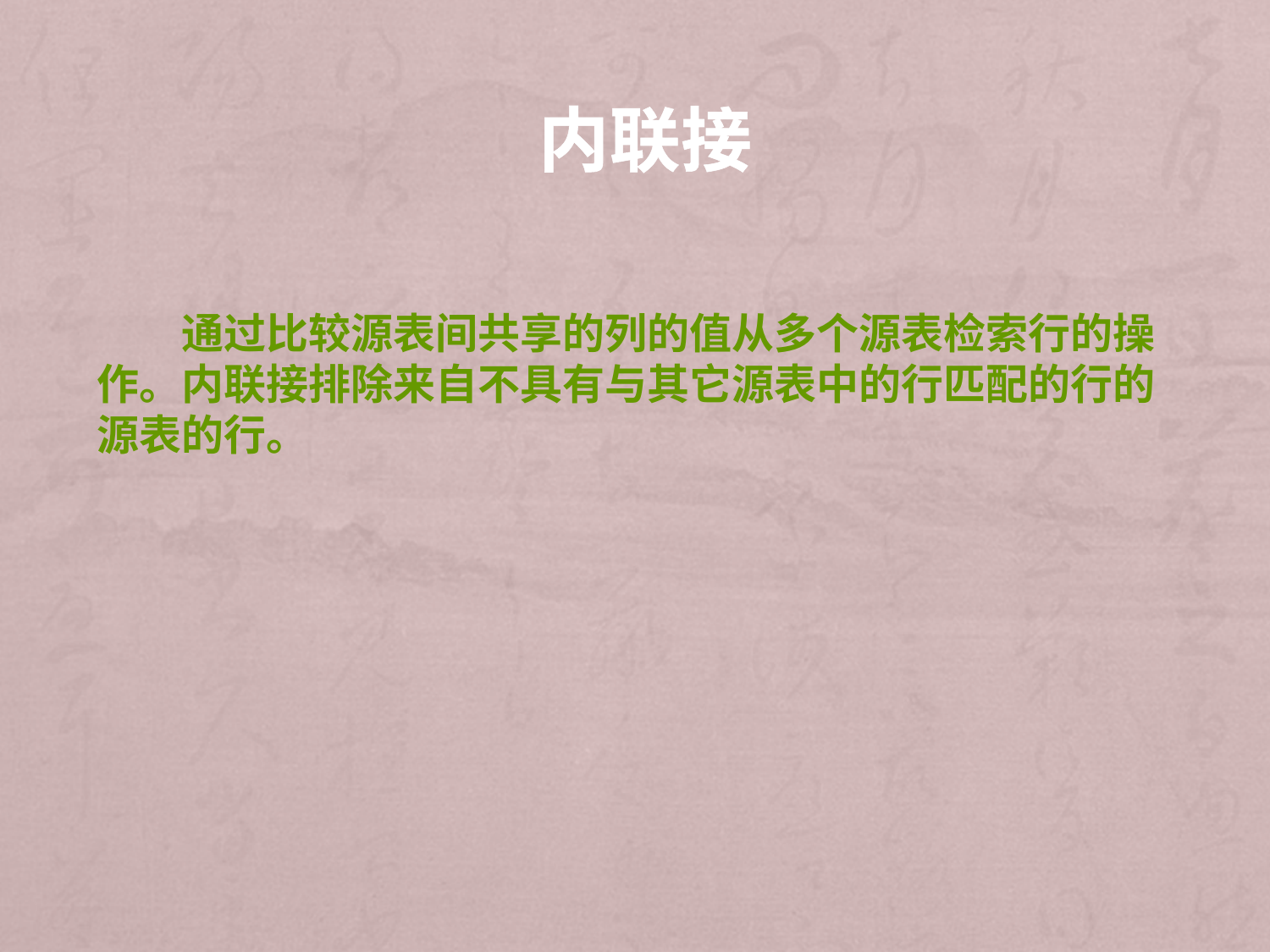

# 内联接
　　通过比较源表间共享的列的值从多个源表检索行的操作。内联接排除来自不具有与其它源表中的行匹配的行的源表的行。